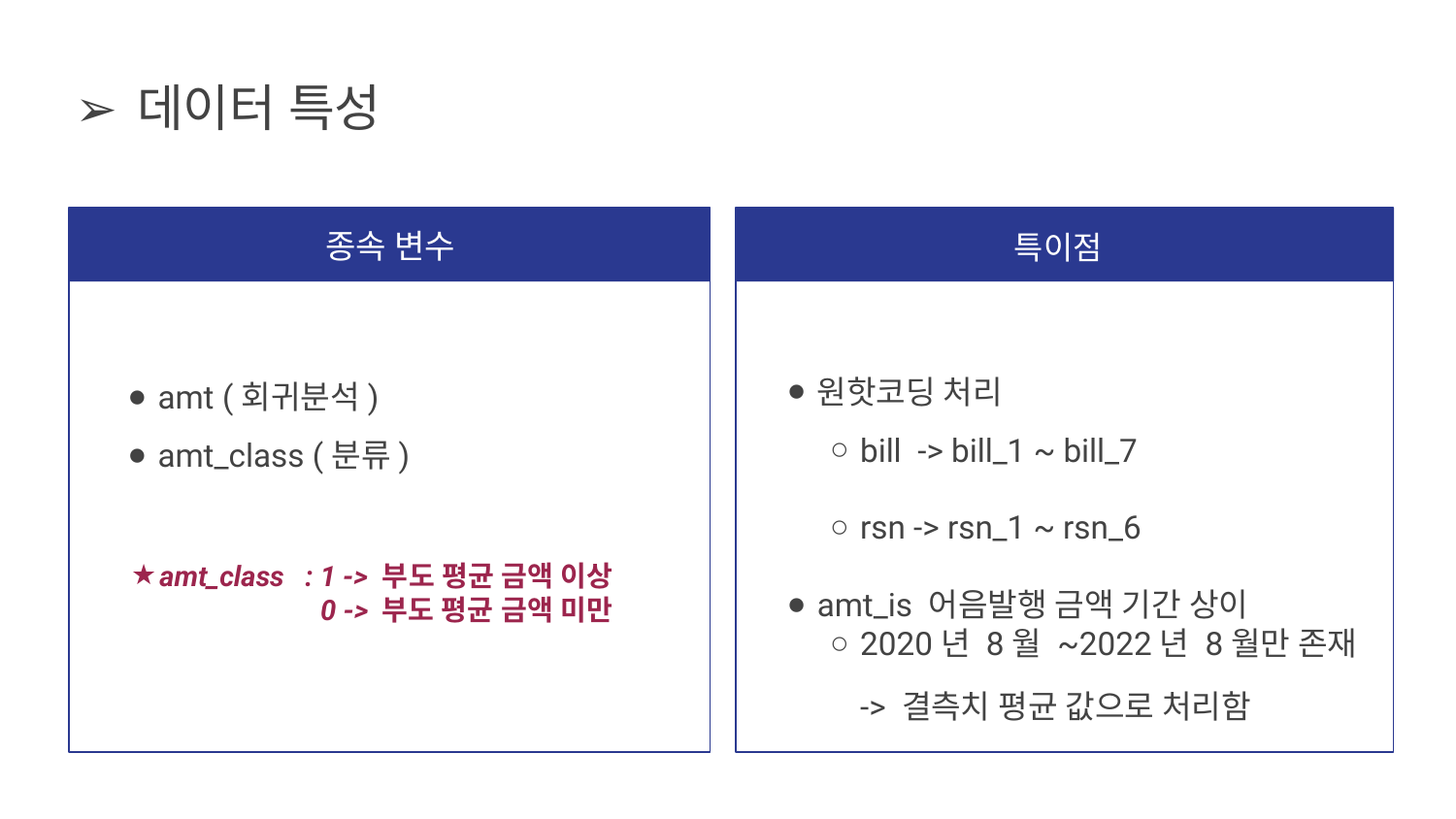

# 데이터 특성

종속 변수

      특이점
원핫코딩 처리
bill  -> bill_1 ~ bill_7
rsn -> rsn_1 ~ rsn_6
amt_is 어음발행 금액 기간 상이
2020년 8월 ~2022년 8월만 존재
-> 결측치 평균 값으로 처리함

amt (회귀분석)
amt_class (분류)

amt_class   : 1 -> 부도 평균 금액 이상
                               0 -> 부도 평균 금액 미만